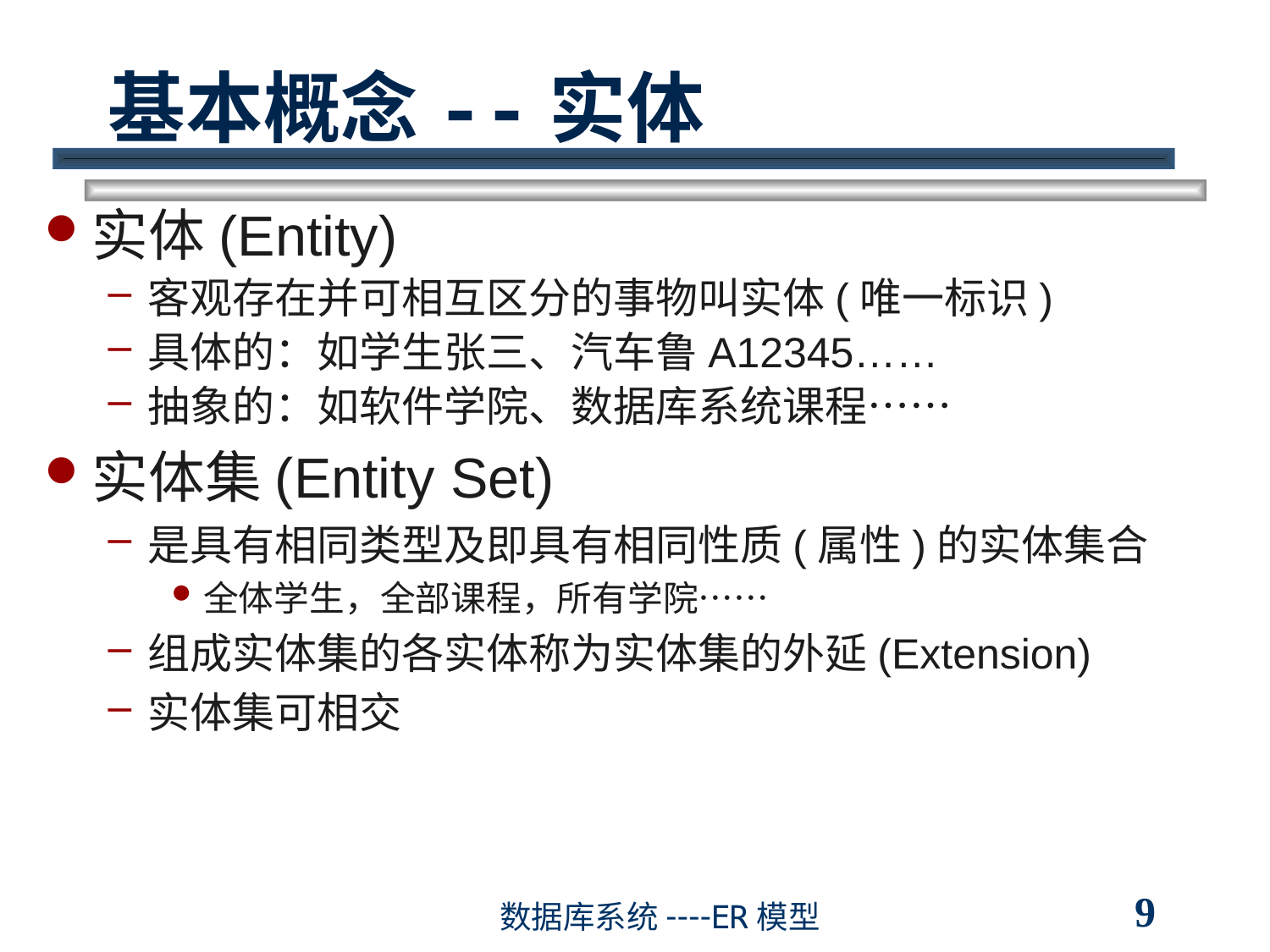

# 基本概念--实体
实体(Entity)
客观存在并可相互区分的事物叫实体(唯一标识)
具体的：如学生张三、汽车鲁A12345……
抽象的：如软件学院、数据库系统课程……
实体集(Entity Set)
是具有相同类型及即具有相同性质(属性)的实体集合
全体学生，全部课程，所有学院……
组成实体集的各实体称为实体集的外延(Extension)
实体集可相交
9
数据库系统----ER模型